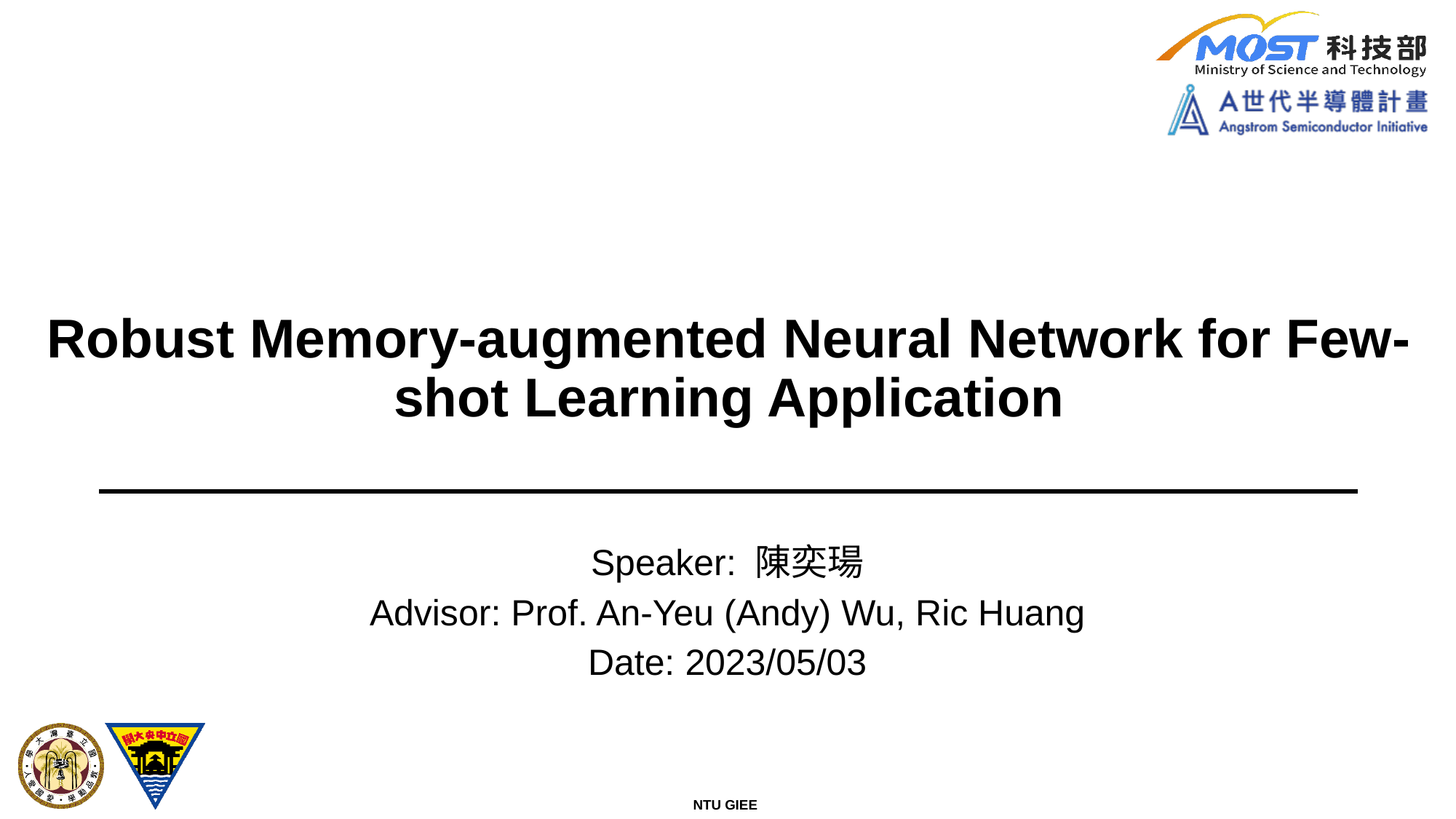

# Robust Memory-augmented Neural Network for Few-shot Learning Application
Speaker: 陳奕瑒
Advisor: Prof. An-Yeu (Andy) Wu, Ric Huang
Date: 2023/05/03